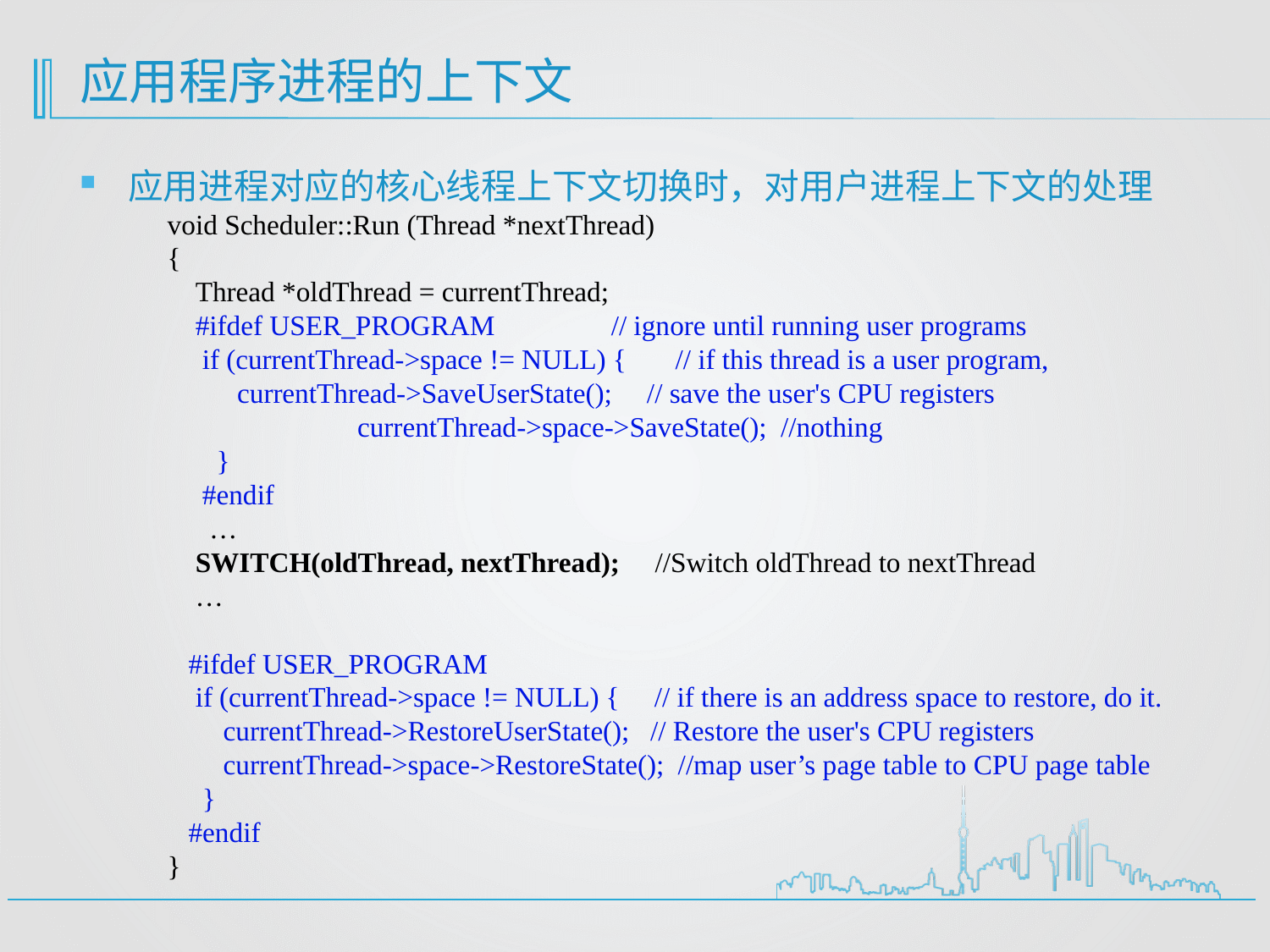

# 应用程序进程的上下文
应用进程对应的核心线程上下文切换时，对用户进程上下文的处理
void Scheduler::Run (Thread *nextThread)
{
    Thread *oldThread = currentThread;
    #ifdef USER_PROGRAM    	         // ignore until running user programs
     if (currentThread->space != NULL) {	// if this thread is a user program,
          currentThread->SaveUserState();     // save the user's CPU registers
	         currentThread->space->SaveState();  //nothing
       }
     #endif
      …
    SWITCH(oldThread, nextThread);     //Switch oldThread to nextThread
    …

   #ifdef USER_PROGRAM
    if (currentThread->space != NULL) {     // if there is an address space to restore, do it.
        currentThread->RestoreUserState();   // Restore the user's CPU registers
        currentThread->space->RestoreState();  //map user’s page table to CPU page table
     }
   #endif
}